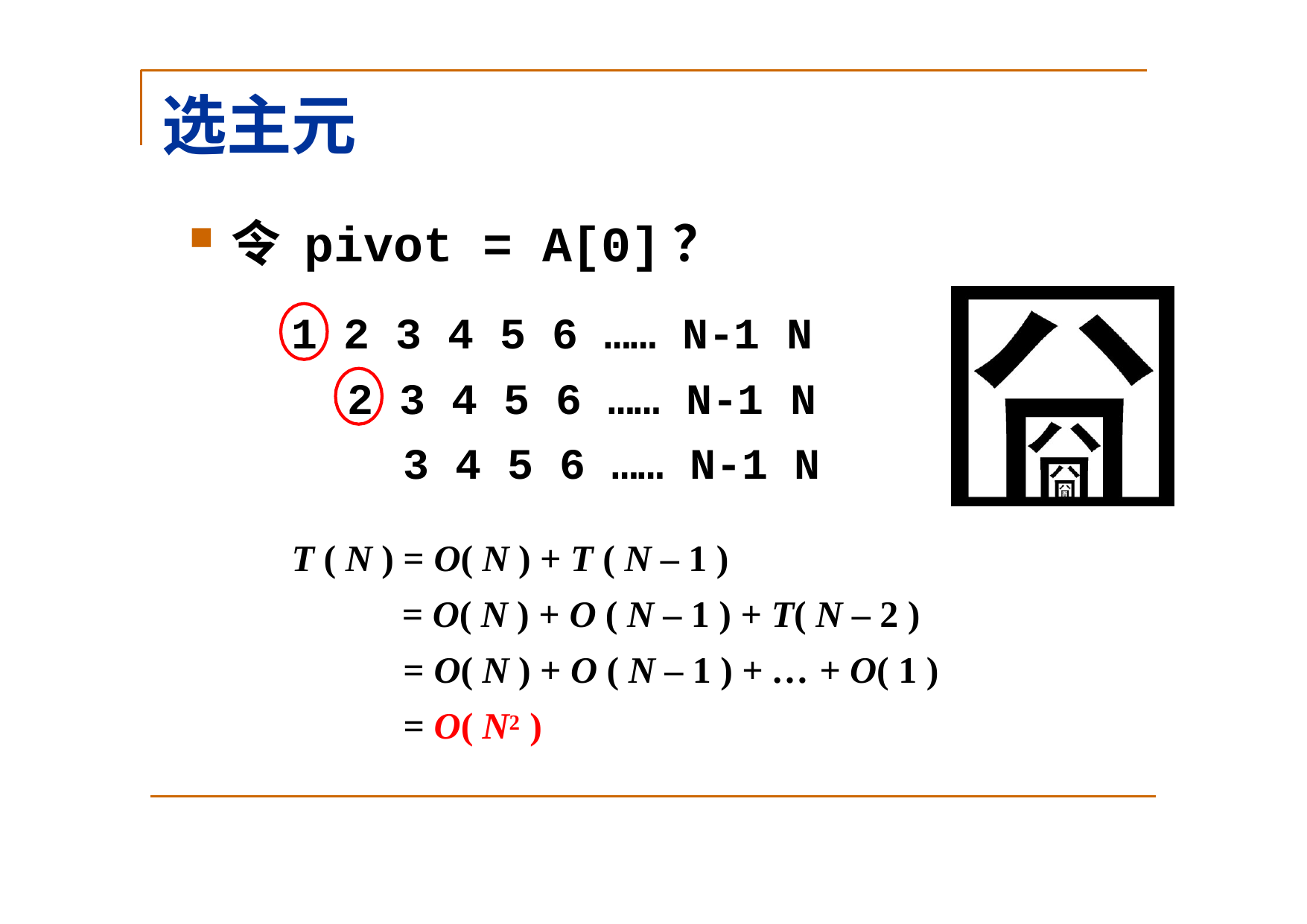

# 选主元
令 pivot = A[0]？
1 2 3 4 5 6 …… N-1 N
2 3 4 5 6 …… N-1 N
3 4 5 6 …… N-1 N

T ( N ) = O( N ) + T ( N – 1 )
= O( N ) + O ( N – 1 ) + T( N – 2 )
= O( N ) + O ( N – 1 ) + … + O( 1 )
= O( N2 )